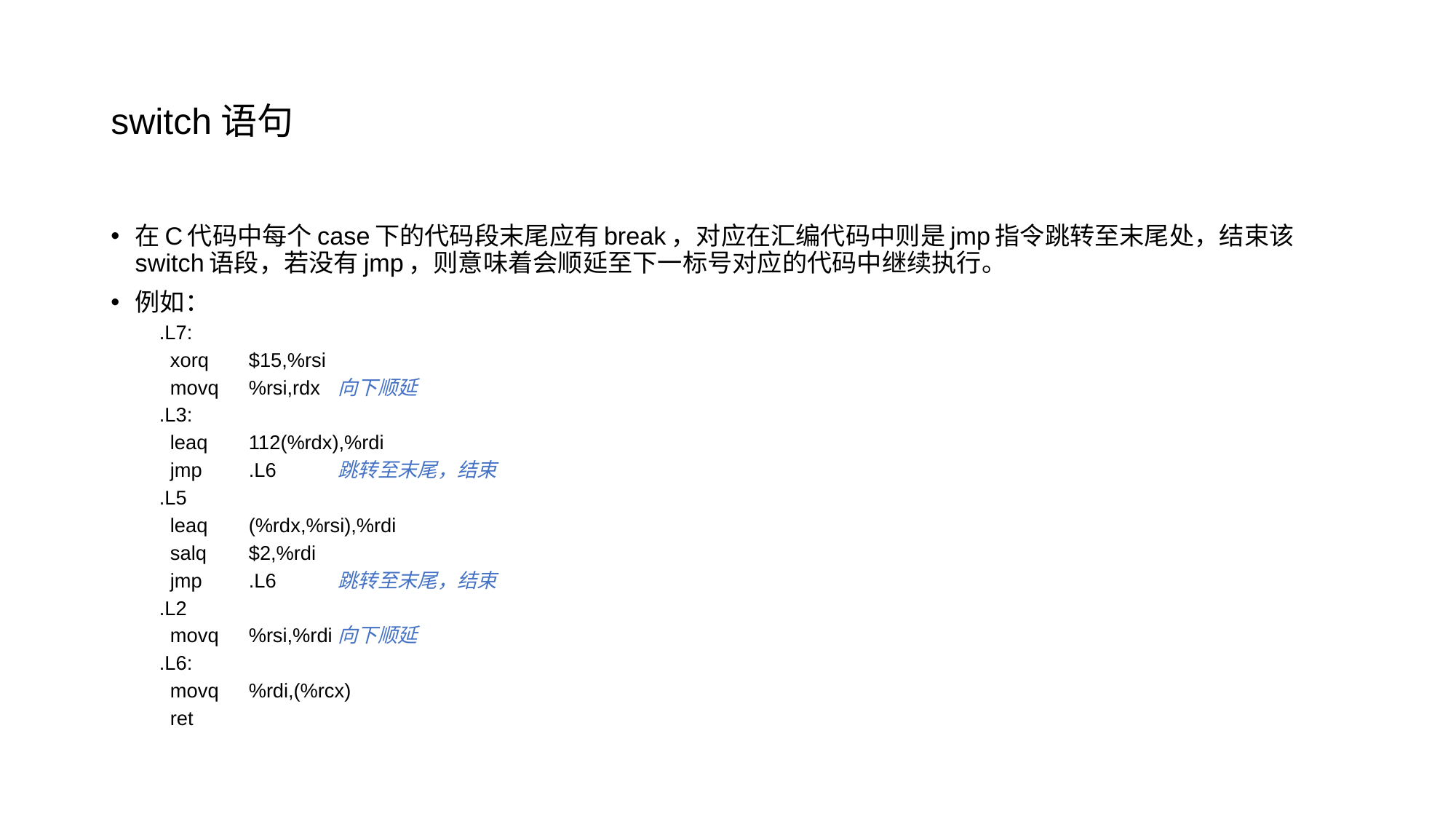

# switch语句
在C代码中每个case下的代码段末尾应有break，对应在汇编代码中则是jmp指令跳转至末尾处，结束该switch语段，若没有jmp，则意味着会顺延至下一标号对应的代码中继续执行。
例如：
.L7:
  xorq 	$15,%rsi
  movq 	%rsi,rdx		向下顺延
.L3:
  leaq 	112(%rdx),%rdi
  jmp 	.L6		跳转至末尾，结束
.L5
  leaq 	(%rdx,%rsi),%rdi
  salq 	$2,%rdi
  jmp 	.L6		跳转至末尾，结束
.L2
  movq 	%rsi,%rdi		向下顺延
.L6:
  movq 	%rdi,(%rcx)
  ret